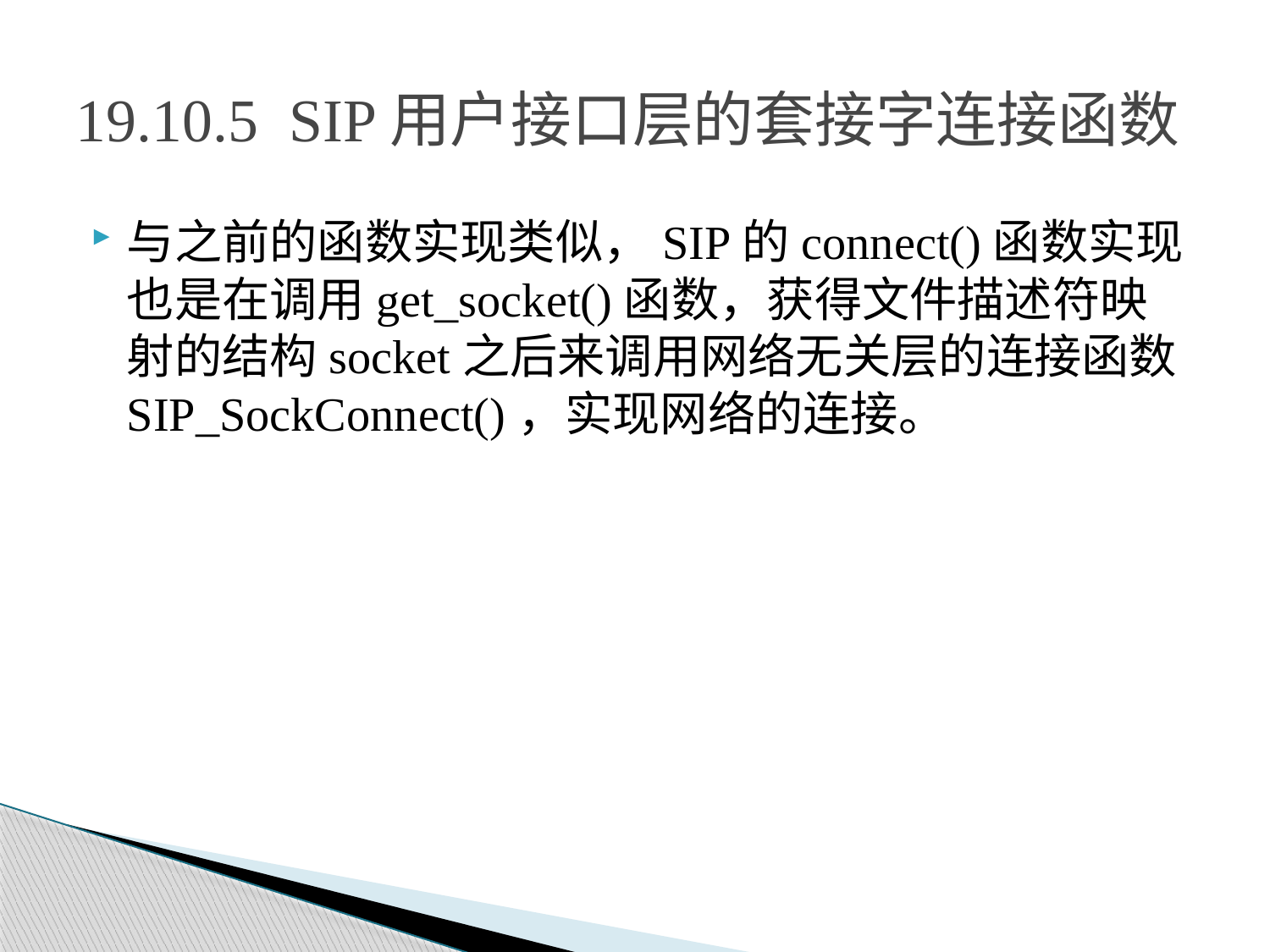

# 19.10.5  SIP用户接口层的套接字连接函数
与之前的函数实现类似，SIP的connect()函数实现也是在调用get_socket()函数，获得文件描述符映射的结构socket之后来调用网络无关层的连接函数SIP_SockConnect()，实现网络的连接。